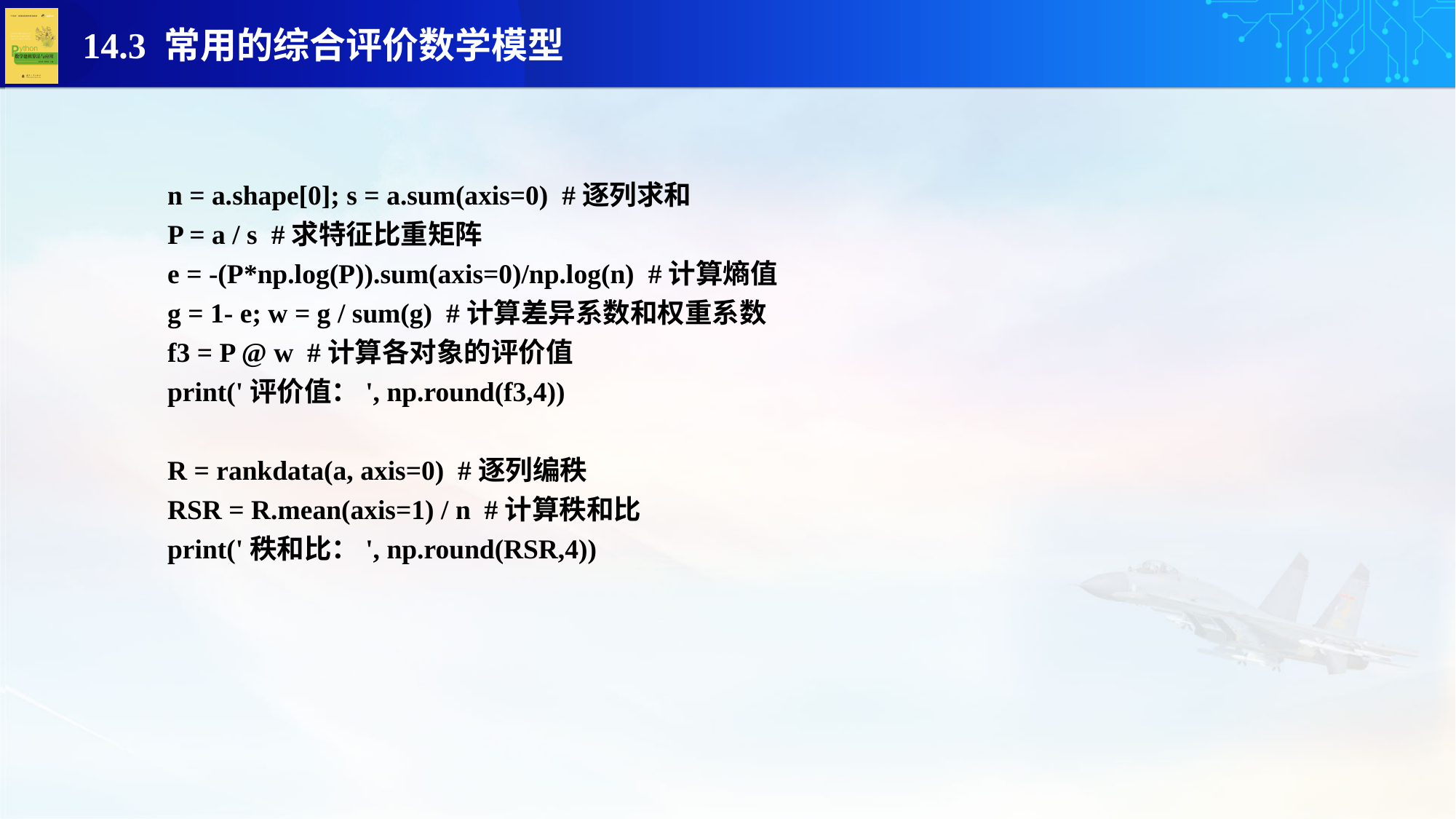

n = a.shape[0]; s = a.sum(axis=0)  #逐列求和
P = a / s  #求特征比重矩阵
e = -(P*np.log(P)).sum(axis=0)/np.log(n)  #计算熵值
g = 1- e; w = g / sum(g)  #计算差异系数和权重系数
f3 = P @ w  #计算各对象的评价值
print('评价值：', np.round(f3,4))

R = rankdata(a, axis=0)  #逐列编秩
RSR = R.mean(axis=1) / n  #计算秩和比
print('秩和比：', np.round(RSR,4))